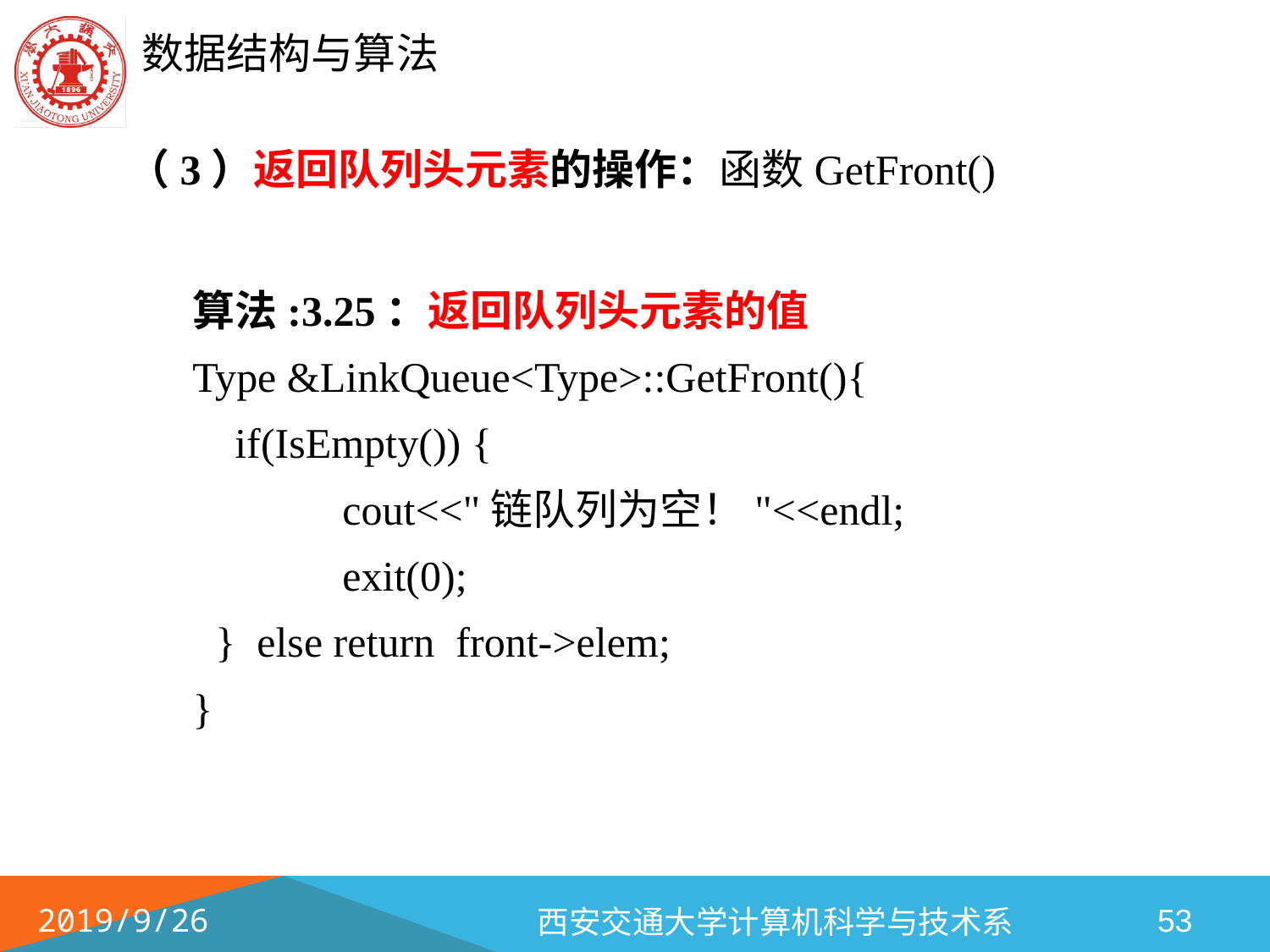

（3）返回队列头元素的操作：函数GetFront()

算法:3.25：返回队列头元素的值
Type &LinkQueue<Type>::GetFront(){
    if(IsEmpty()) {
		cout<<"链队列为空！"<<endl;
		exit(0);
	}  else return  front->elem;
}